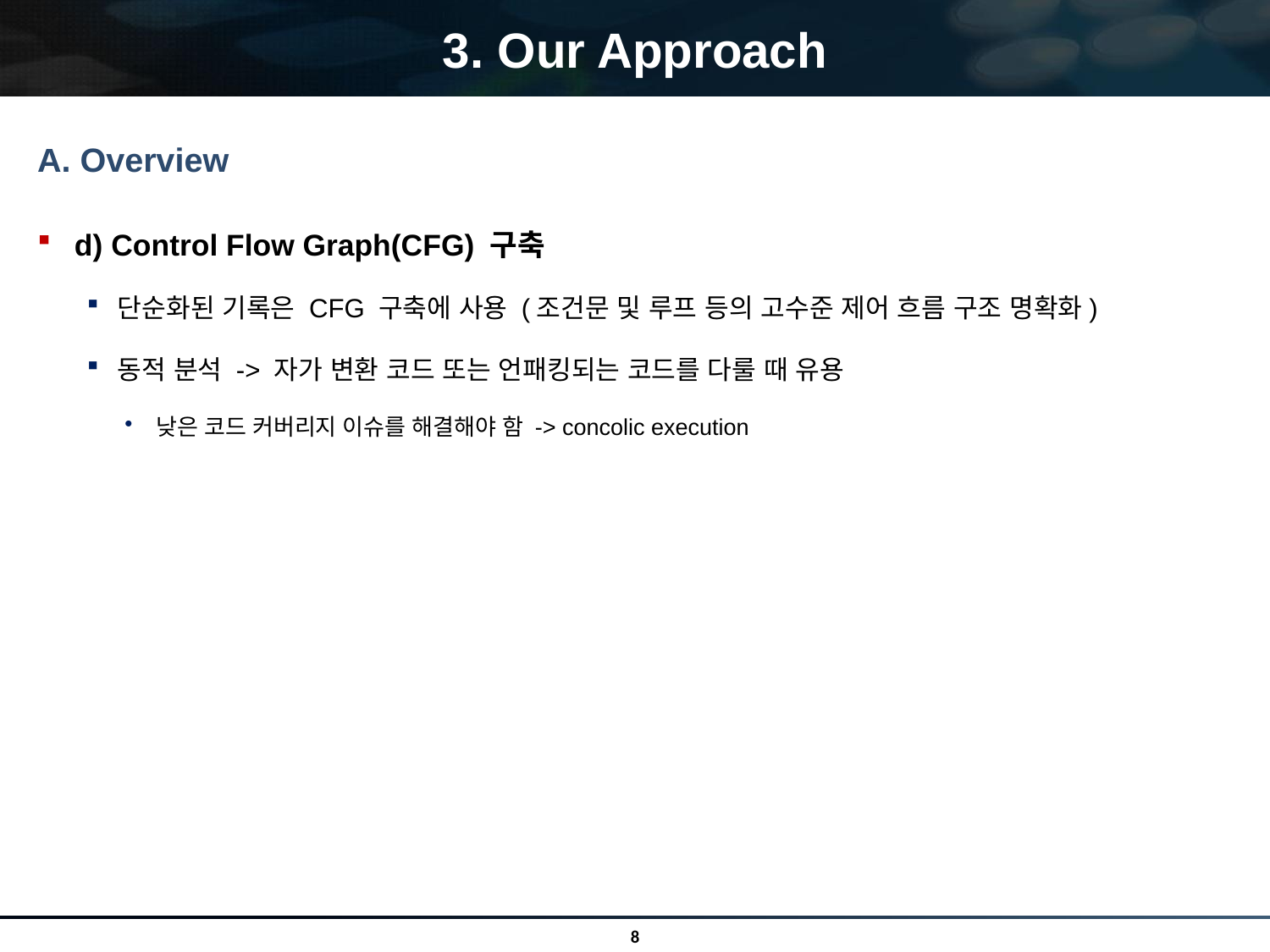

# 3. Our Approach
A. Overview
d) Control Flow Graph(CFG) 구축
단순화된 기록은 CFG 구축에 사용 (조건문 및 루프 등의 고수준 제어 흐름 구조 명확화)
동적 분석 -> 자가 변환 코드 또는 언패킹되는 코드를 다룰 때 유용
낮은 코드 커버리지 이슈를 해결해야 함 -> concolic execution